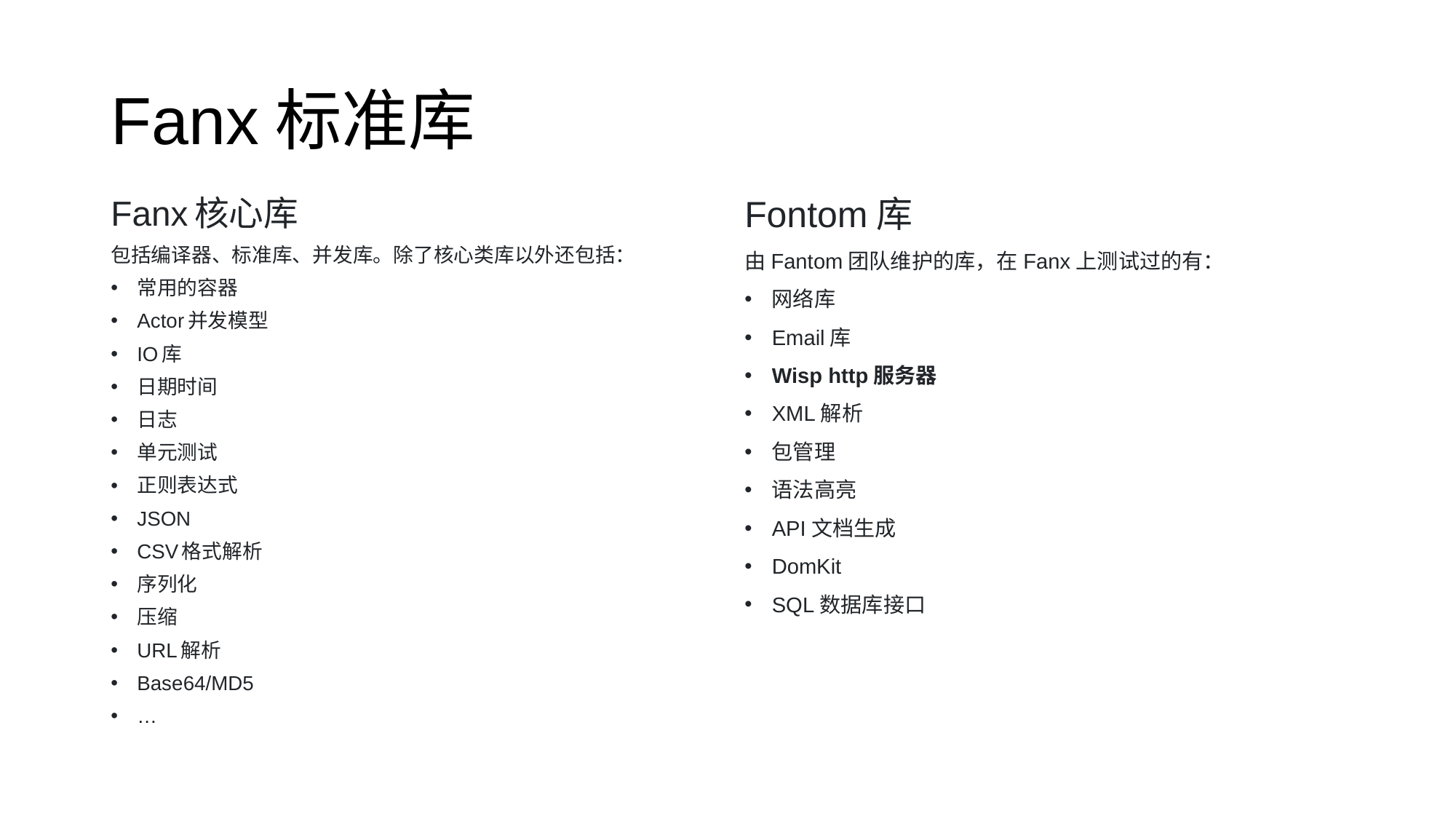

# Fanx标准库
Fanx核心库
包括编译器、标准库、并发库。除了核心类库以外还包括：
常用的容器
Actor并发模型
IO库
日期时间
日志
单元测试
正则表达式
JSON
CSV格式解析
序列化
压缩
URL解析
Base64/MD5
…

Fontom库
由Fantom团队维护的库，在Fanx上测试过的有：
网络库
Email库
Wisp http服务器
XML解析
包管理
语法高亮
API文档生成
DomKit
SQL数据库接口